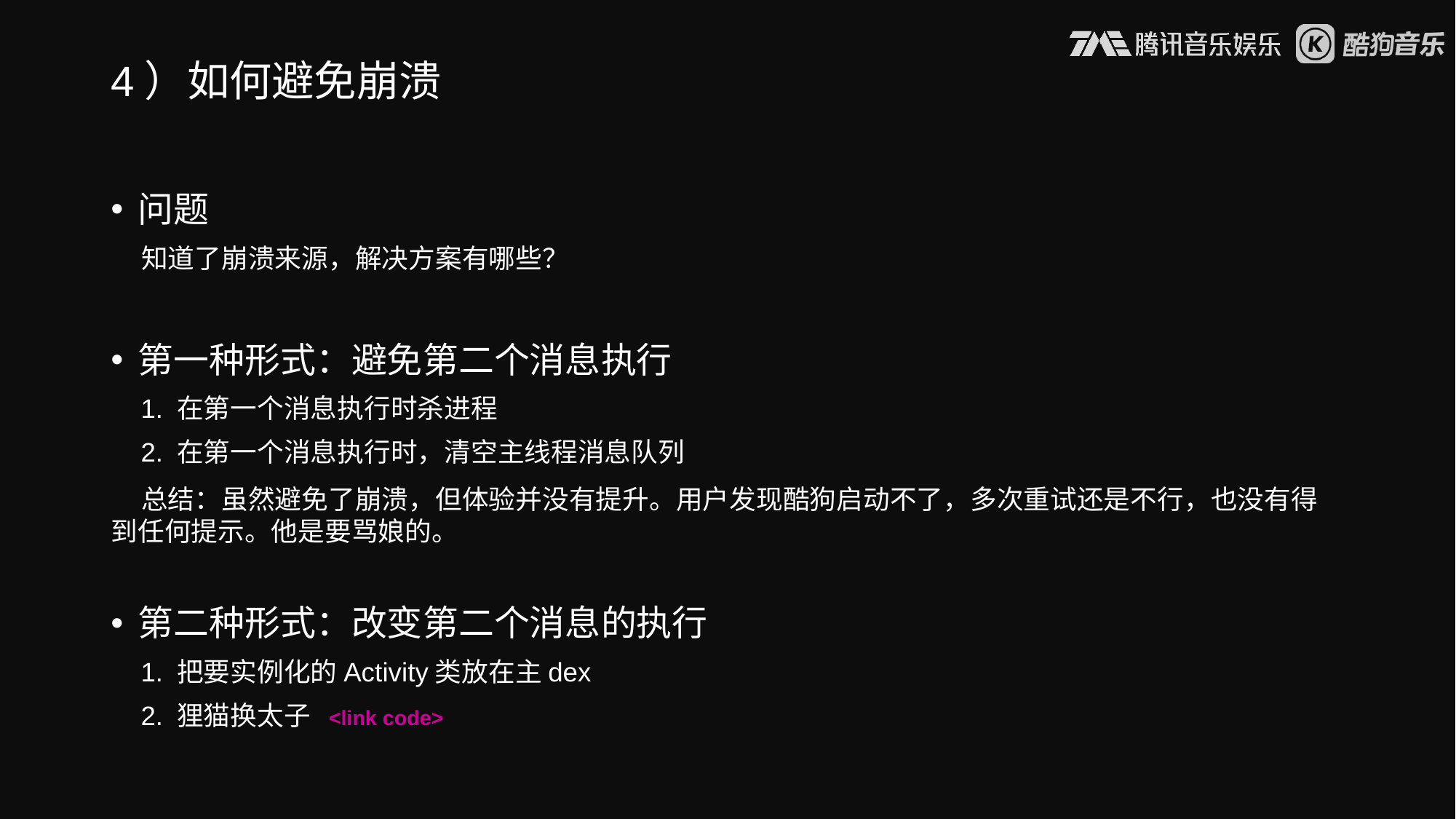

# 4）如何避免崩溃
问题
    知道了崩溃来源，解决方案有哪些？

第一种形式：避免第二个消息执行
    1. 在第一个消息执行时杀进程
    2. 在第一个消息执行时，清空主线程消息队列
    总结：虽然避免了崩溃，但体验并没有提升。用户发现酷狗启动不了，多次重试还是不行，也没有得到任何提示。他是要骂娘的。

第二种形式：改变第二个消息的执行
    1. 把要实例化的Activity类放在主dex
    2. 狸猫换太子  <link code>

7